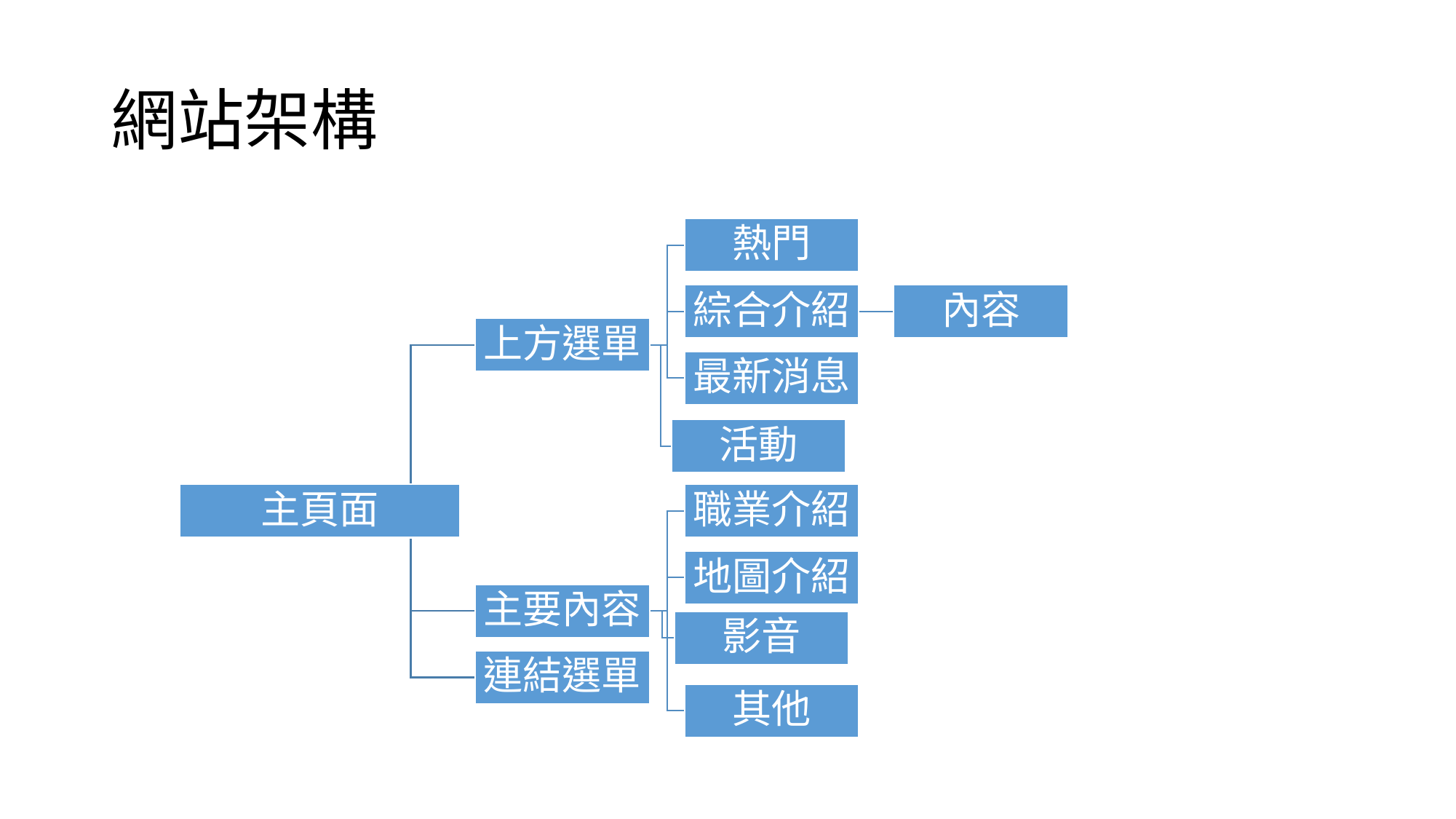

# 網站架構

主頁面
上方選單
熱門
綜合介紹
內容
最新消息
活動
主要內容
職業介紹
地圖介紹
影音
其他
連結選單